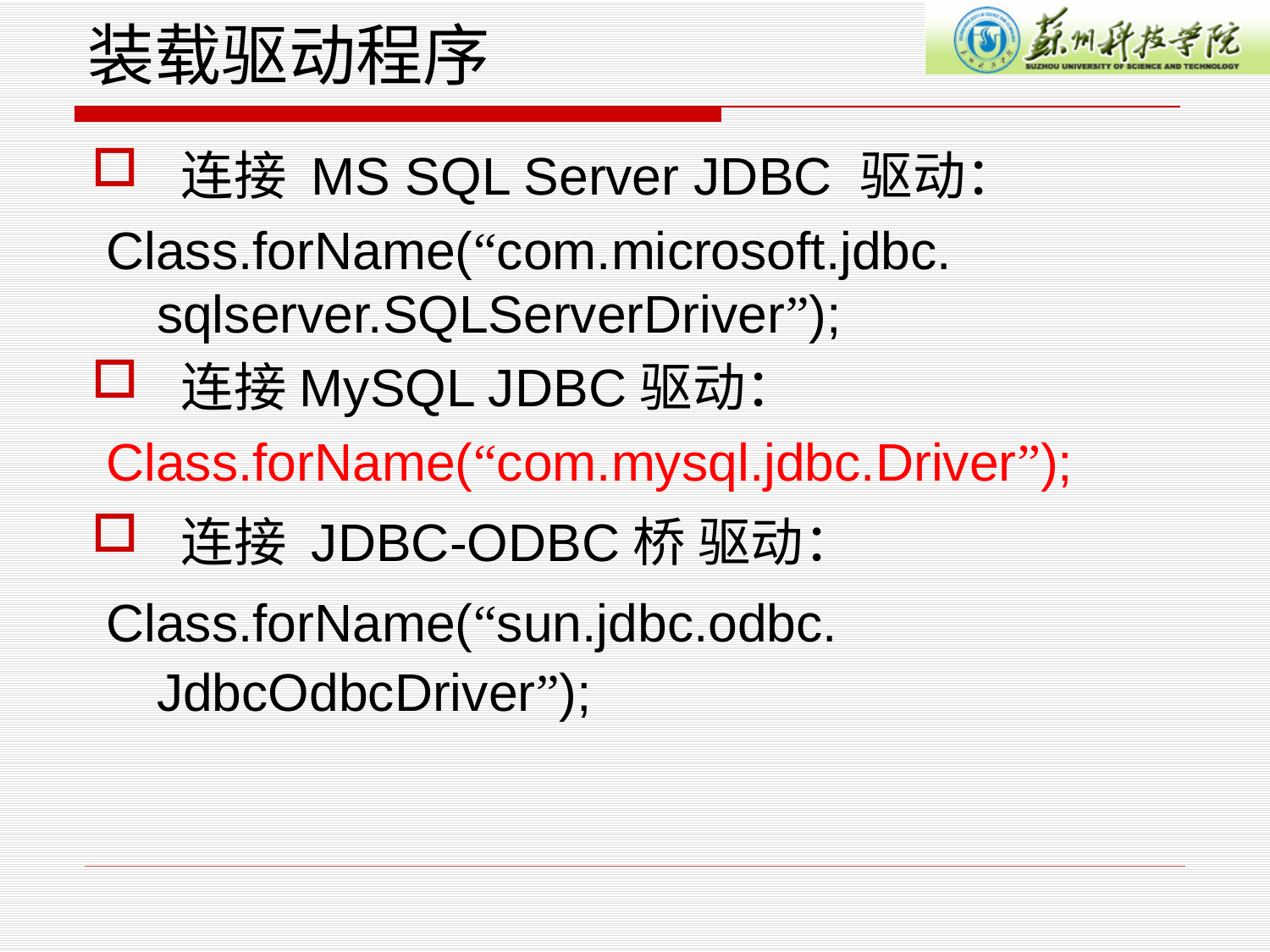

# 装载驱动程序
 连接 MS SQL Server JDBC 驱动：
 Class.forName(“com.microsoft.jdbc. sqlserver.SQLServerDriver”);
 连接MySQL JDBC驱动：
 Class.forName(“com.mysql.jdbc.Driver”);
 连接 JDBC-ODBC桥 驱动：
 Class.forName(“sun.jdbc.odbc. JdbcOdbcDriver”);